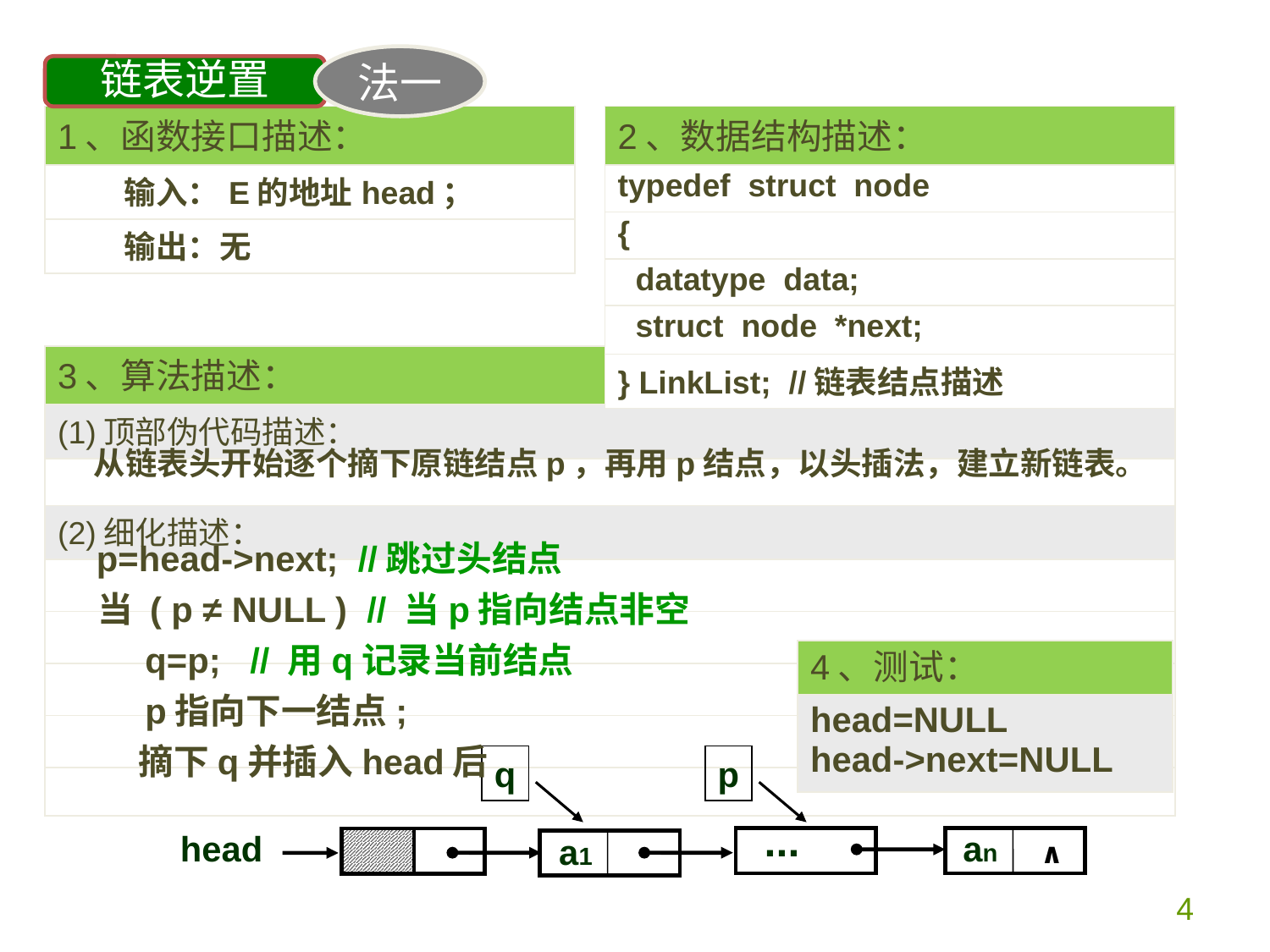

#
法一
链表逆置
| 1、函数接口描述： |
| --- |
| 输入：E的地址head； |
| 输出：无 |
| 2、数据结构描述： |
| --- |
| typedef struct node |
| { |
| datatype data; |
| struct node \*next; |
| } LinkList; //链表结点描述 |
| 3、算法描述： |
| --- |
| (1)顶部伪代码描述： |
|  |
| (2)细化描述： |
|  |
|  |
|  |
|  |
|  |
    从链表头开始逐个摘下原链结点p，再用p结点，以头插法，建立新链表。
    p=head->next;  //跳过头结点
    当 ( p ≠ NULL )  // 当p指向结点非空
         q=p;   // 用q记录当前结点
| 4、测试： |
| --- |
| head=NULL head->next=NULL |
         p指向下一结点;
         摘下q并插入head后
q
p

...
head
an
a1

∧

4